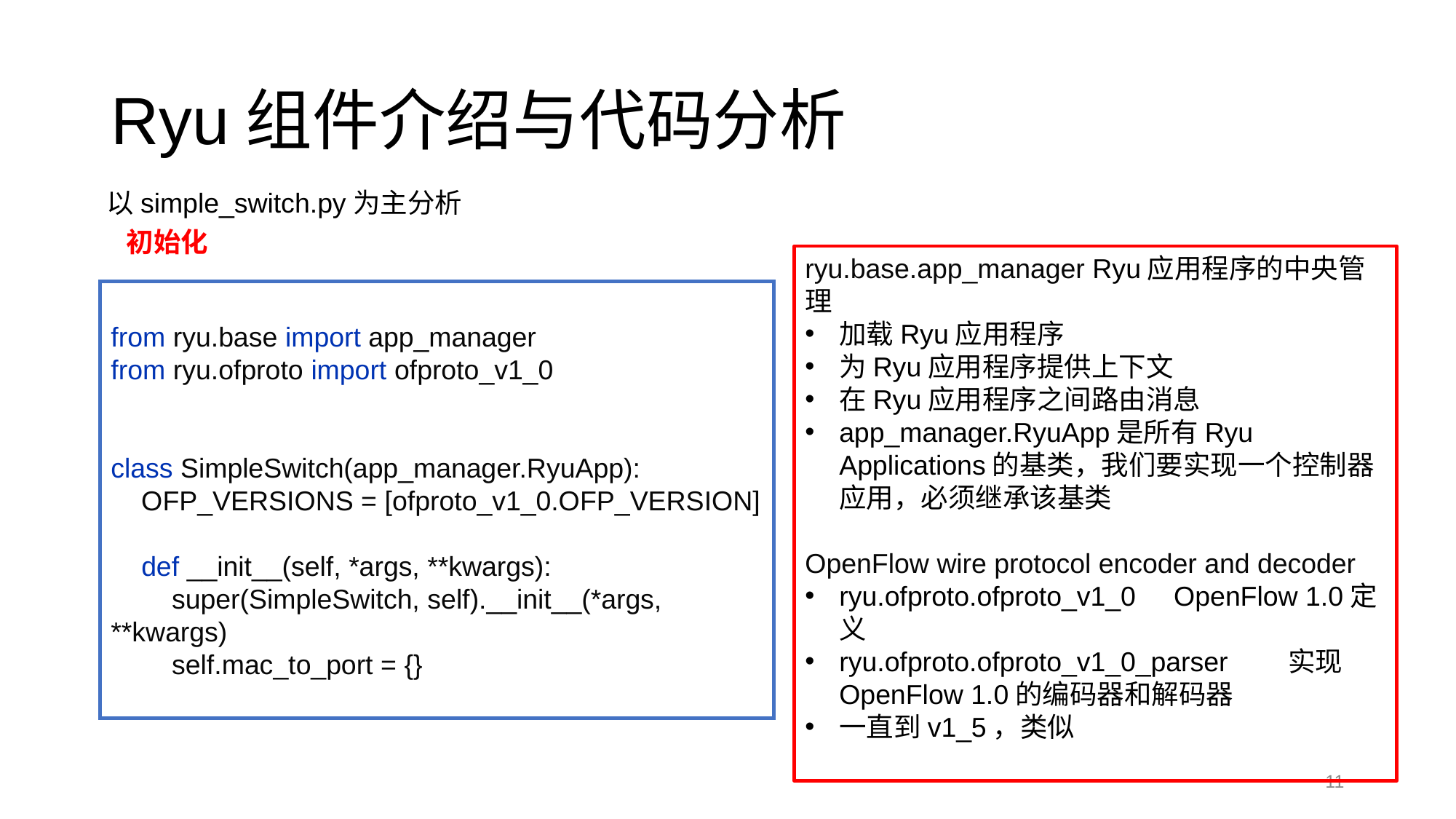

# Ryu组件介绍与代码分析
以simple_switch.py为主分析
初始化
ryu.base.app_manager Ryu应用程序的中央管理
加载Ryu应用程序
为Ryu应用程序提供上下文
在Ryu应用程序之间路由消息
app_manager.RyuApp是所有Ryu Applications的基类，我们要实现一个控制器应用，必须继承该基类

OpenFlow wire protocol encoder and decoder
ryu.ofproto.ofproto_v1_0     OpenFlow 1.0定义
ryu.ofproto.ofproto_v1_0_parser       实现OpenFlow 1.0的编码器和解码器
一直到v1_5，类似

from ryu.base import app_manager
from ryu.ofproto import ofproto_v1_0

class SimpleSwitch(app_manager.RyuApp):
    OFP_VERSIONS = [ofproto_v1_0.OFP_VERSION]
    def __init__(self, *args, **kwargs):
        super(SimpleSwitch, self).__init__(*args, **kwargs)
        self.mac_to_port = {}

11